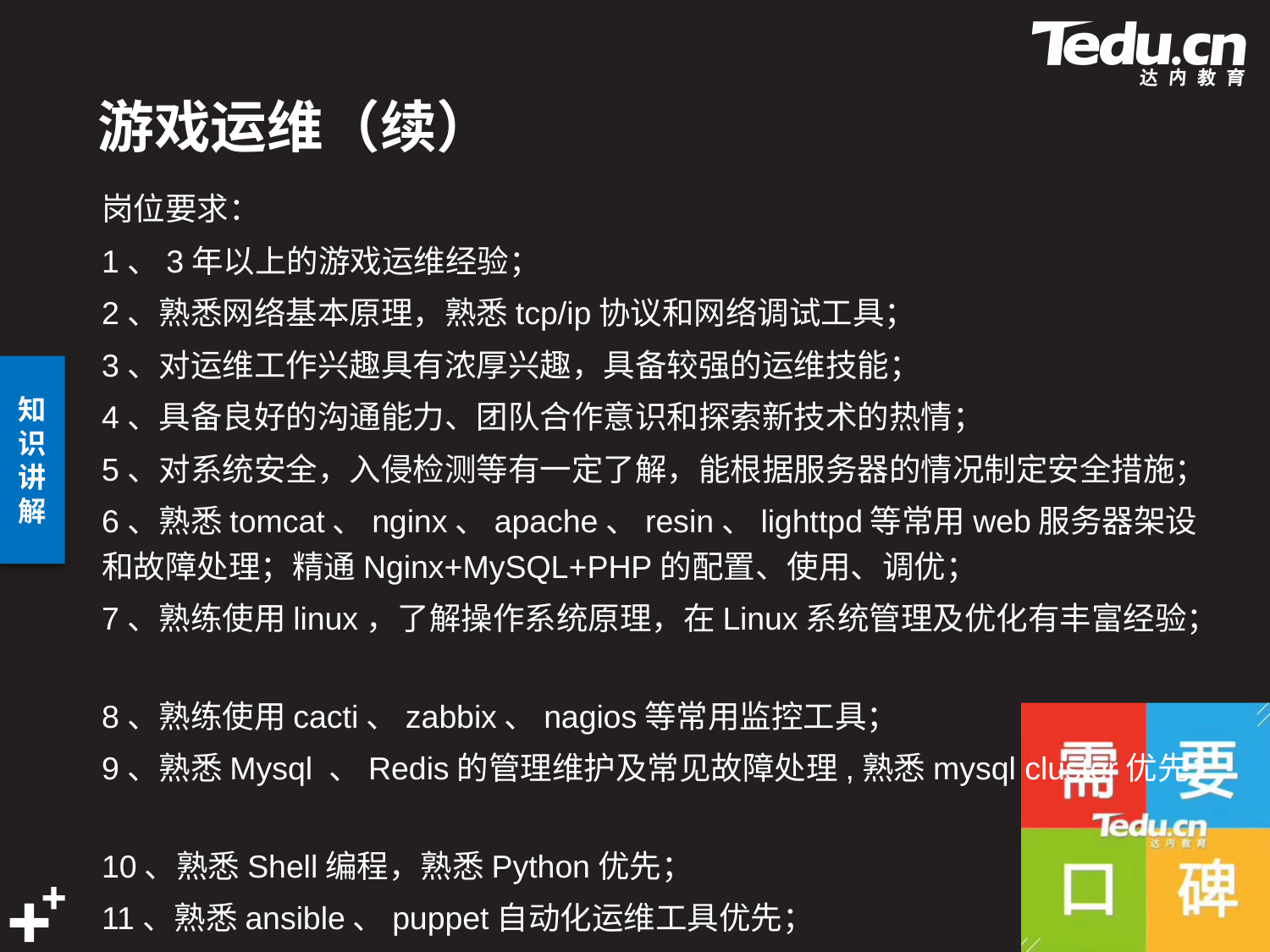

# 游戏运维（续）
岗位要求：
1、3年以上的游戏运维经验；
2、熟悉网络基本原理，熟悉tcp/ip协议和网络调试工具；
3、对运维工作兴趣具有浓厚兴趣，具备较强的运维技能；
4、具备良好的沟通能力、团队合作意识和探索新技术的热情；
5、对系统安全，入侵检测等有一定了解，能根据服务器的情况制定安全措施；
6、熟悉tomcat、nginx、apache、resin、lighttpd等常用web服务器架设和故障处理；精通Nginx+MySQL+PHP的配置、使用、调优；
7、熟练使用linux，了解操作系统原理，在Linux系统管理及优化有丰富经验；
8、熟练使用cacti、zabbix、nagios等常用监控工具；
9、熟悉Mysql 、Redis的管理维护及常见故障处理,熟悉mysql cluster优先；
10、熟悉Shell编程，熟悉Python优先；
11、熟悉ansible、puppet自动化运维工具优先；
12、熟悉反向代理、负载均衡和高可用技术优先；